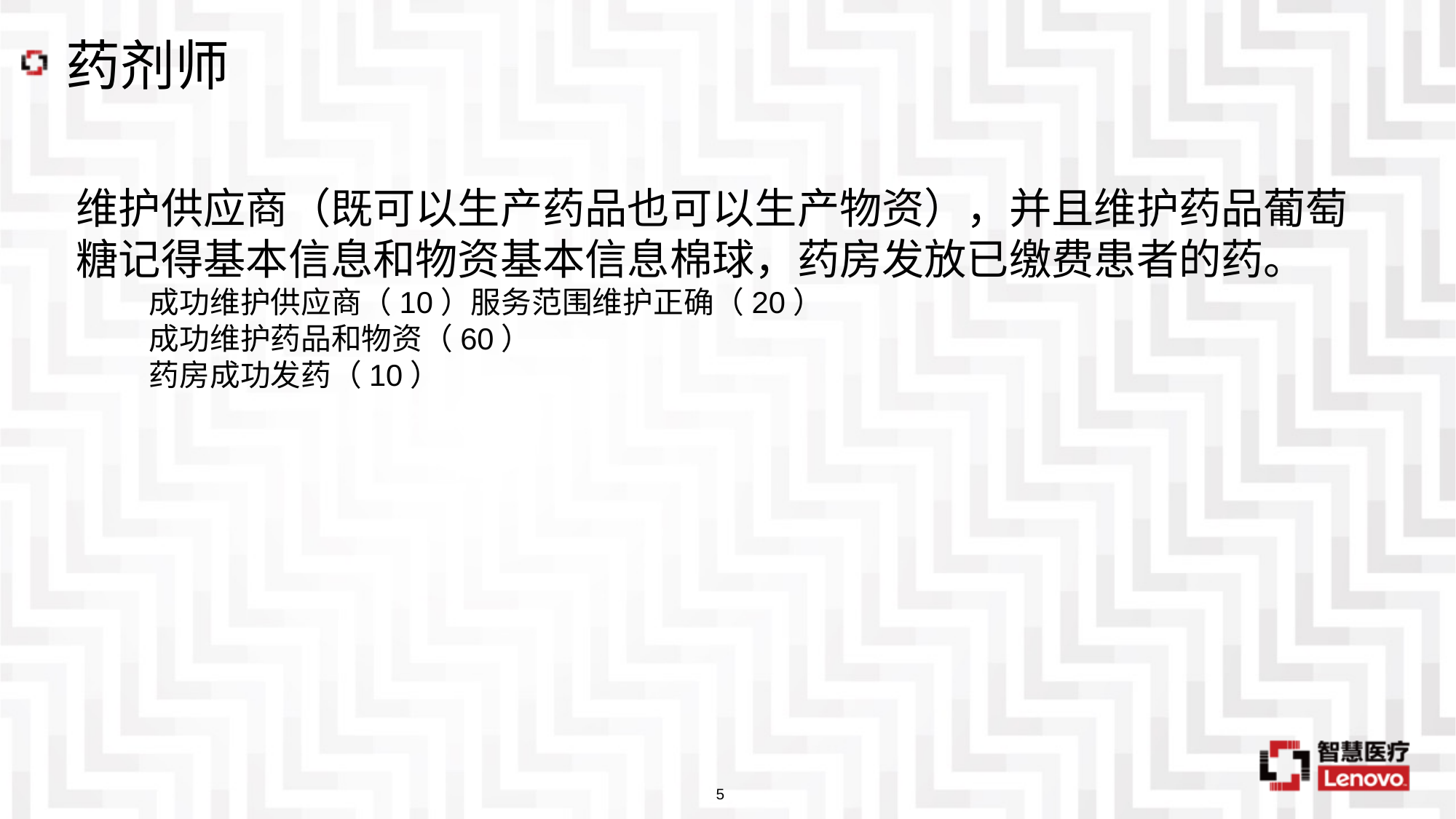

# 药剂师
维护供应商（既可以生产药品也可以生产物资），并且维护药品葡萄糖记得基本信息和物资基本信息棉球，药房发放已缴费患者的药。
成功维护供应商（10）服务范围维护正确（20）
成功维护药品和物资（60）
药房成功发药（10）